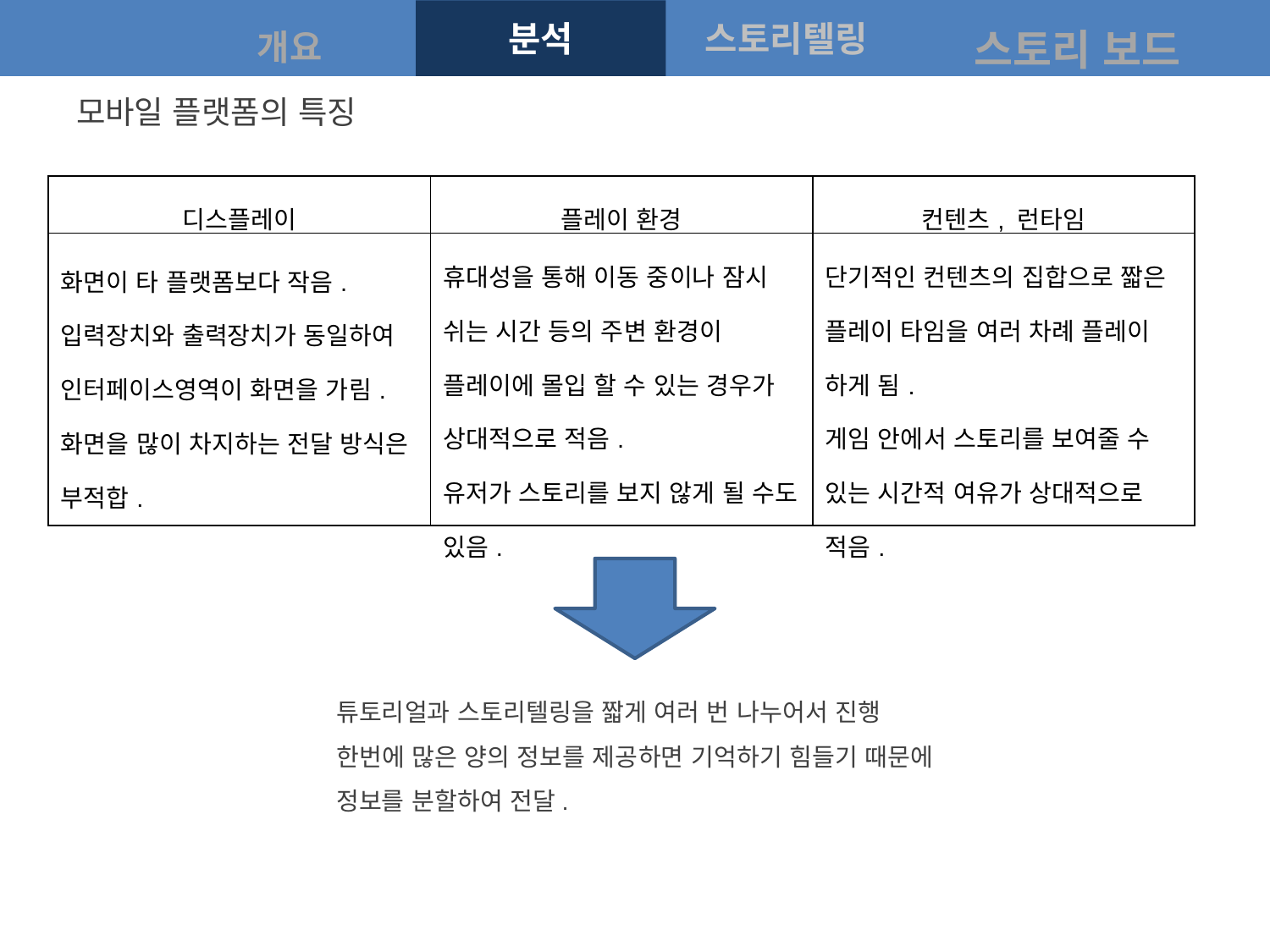

모바일 플랫폼의 특징
| 디스플레이 | 플레이 환경 | 컨텐츠, 런타임 |
| --- | --- | --- |
| 화면이 타 플랫폼보다 작음. 입력장치와 출력장치가 동일하여 인터페이스영역이 화면을 가림. 화면을 많이 차지하는 전달 방식은 부적합. | 휴대성을 통해 이동 중이나 잠시 쉬는 시간 등의 주변 환경이 플레이에 몰입 할 수 있는 경우가 상대적으로 적음. 유저가 스토리를 보지 않게 될 수도 있음. | 단기적인 컨텐츠의 집합으로 짧은 플레이 타임을 여러 차례 플레이 하게 됨. 게임 안에서 스토리를 보여줄 수 있는 시간적 여유가 상대적으로 적음. |

튜토리얼과 스토리텔링을 짧게 여러 번 나누어서 진행
한번에 많은 양의 정보를 제공하면 기억하기 힘들기 때문에
정보를 분할하여 전달.